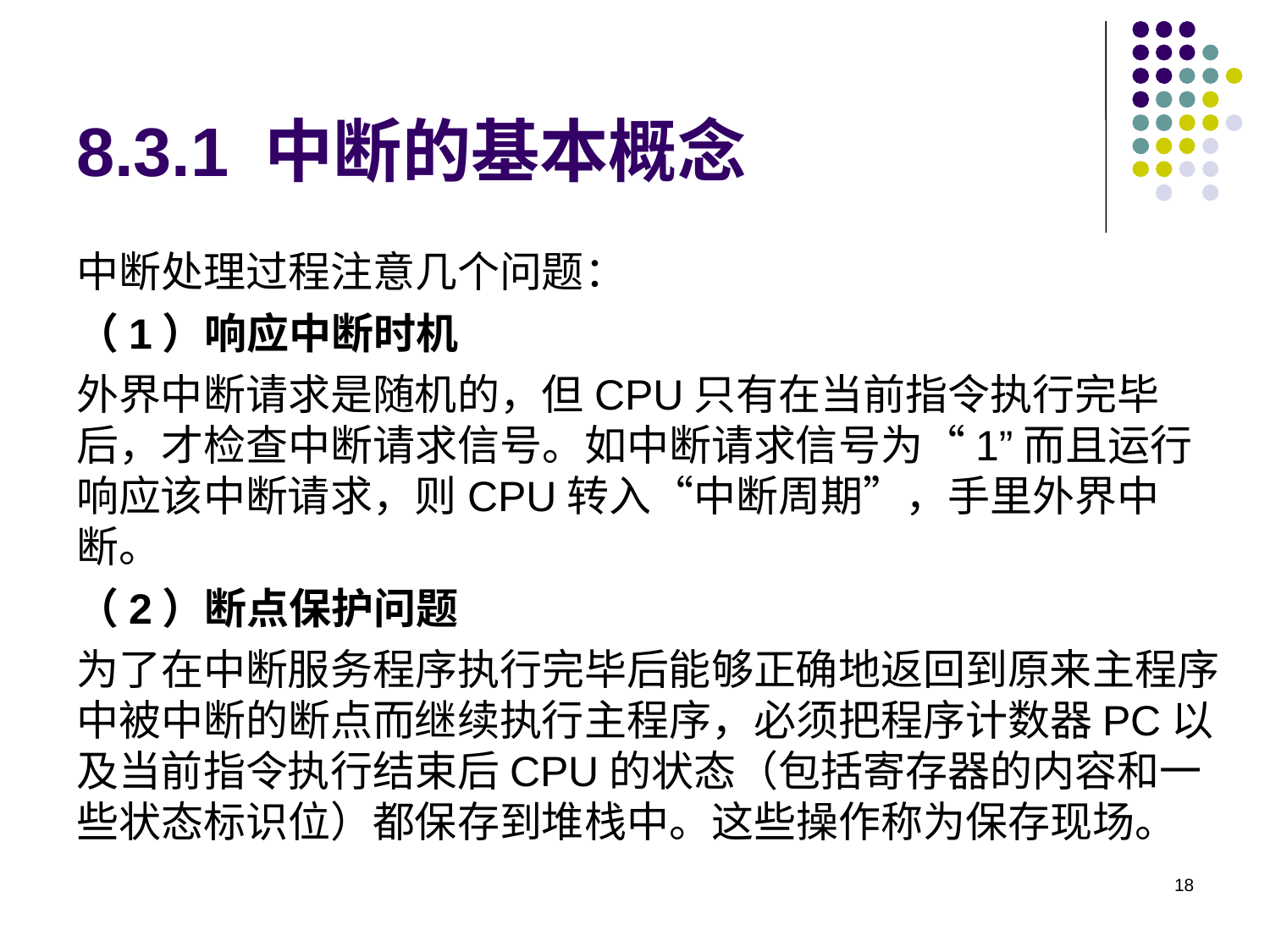

# 8.3.1 中断的基本概念
中断处理过程注意几个问题：
（1）响应中断时机
外界中断请求是随机的，但CPU只有在当前指令执行完毕后，才检查中断请求信号。如中断请求信号为“1”而且运行响应该中断请求，则CPU转入“中断周期”，手里外界中断。
（2）断点保护问题
为了在中断服务程序执行完毕后能够正确地返回到原来主程序中被中断的断点而继续执行主程序，必须把程序计数器PC以及当前指令执行结束后CPU的状态（包括寄存器的内容和一些状态标识位）都保存到堆栈中。这些操作称为保存现场。
18